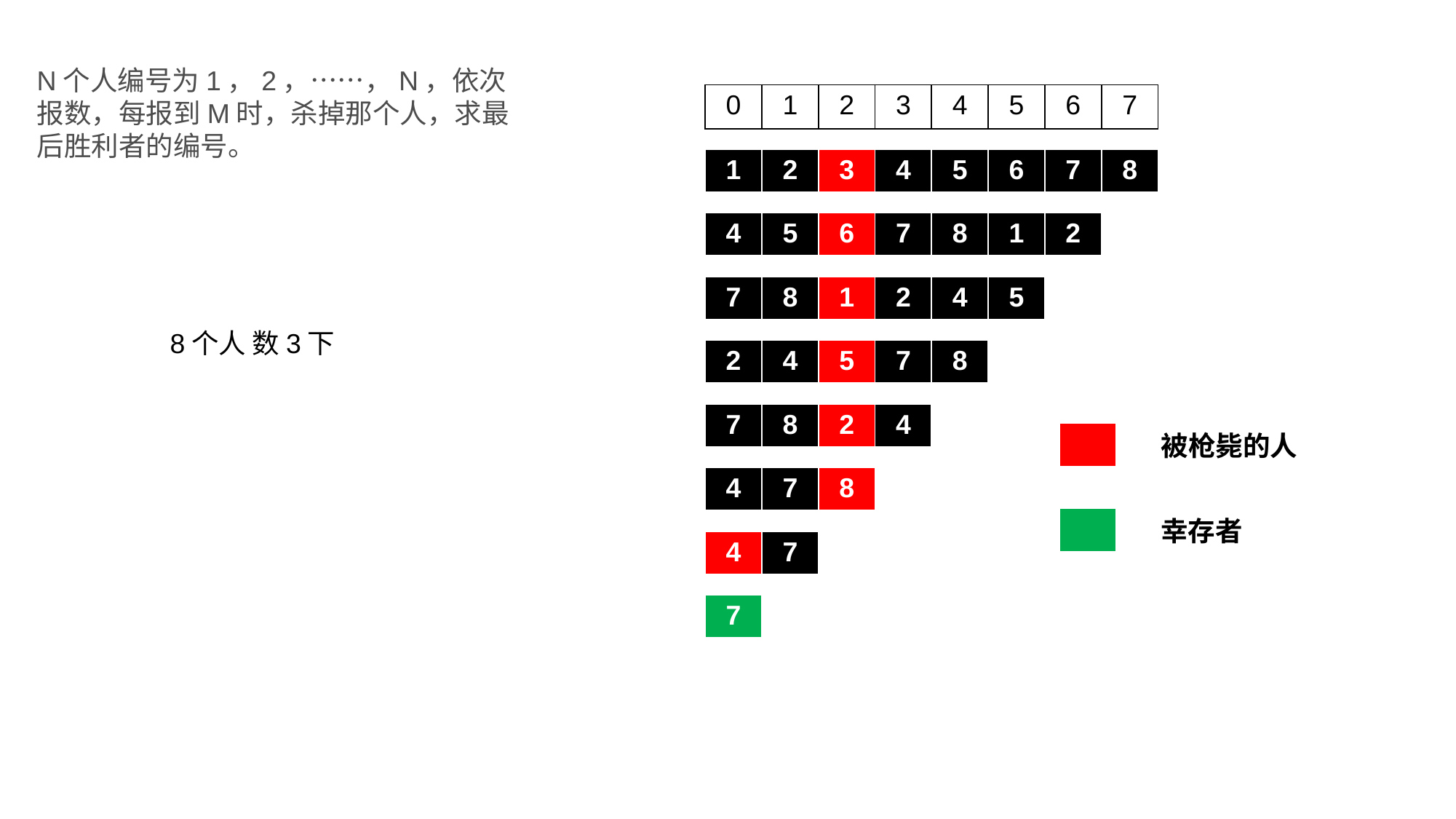

N个人编号为1，2，……，N，依次报数，每报到M时，杀掉那个人，求最后胜利者的编号。
| 0 | 1 | 2 | 3 | 4 | 5 | 6 | 7 |
| --- | --- | --- | --- | --- | --- | --- | --- |
| 1 | 2 | 3 | 4 | 5 | 6 | 7 | 8 |
| --- | --- | --- | --- | --- | --- | --- | --- |
| 4 | 5 | 6 | 7 | 8 | 1 | 2 |
| --- | --- | --- | --- | --- | --- | --- |
| 7 | 8 | 1 | 2 | 4 | 5 |
| --- | --- | --- | --- | --- | --- |
8个人 数3下
| 2 | 4 | 5 | 7 | 8 |
| --- | --- | --- | --- | --- |
| 7 | 8 | 2 | 4 |
| --- | --- | --- | --- |
|  |
| --- |
被枪毙的人
| 4 | 7 | 8 |
| --- | --- | --- |
|  |
| --- |
幸存者
| 4 | 7 |
| --- | --- |
| 7 |
| --- |